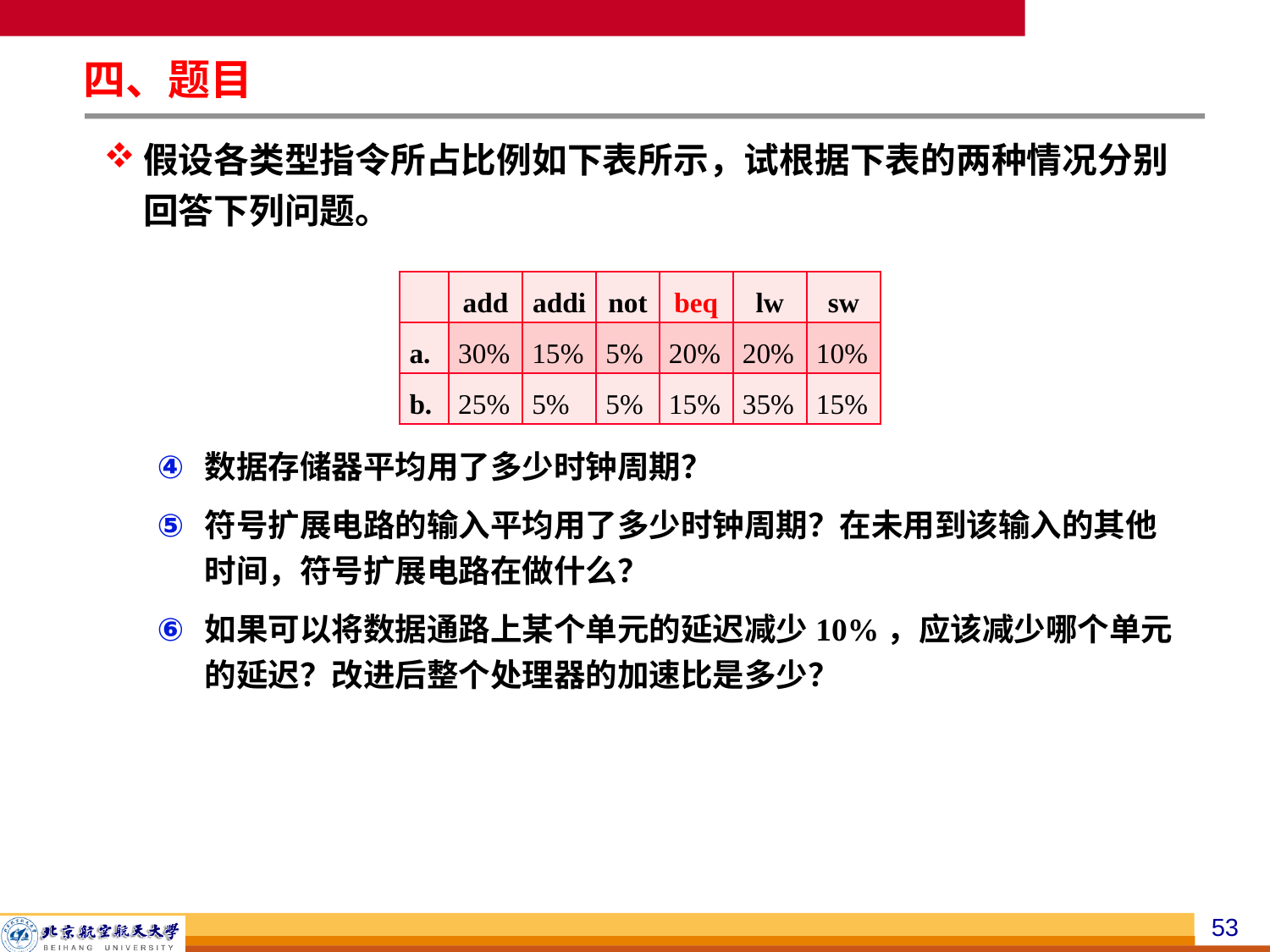

四、题目
假设各类型指令所占比例如下表所示，试根据下表的两种情况分别回答下列问题。

数据存储器平均用了多少时钟周期？
符号扩展电路的输入平均用了多少时钟周期？在未用到该输入的其他时间，符号扩展电路在做什么？
如果可以将数据通路上某个单元的延迟减少10%，应该减少哪个单元的延迟？改进后整个处理器的加速比是多少？
|  | add | addi | not | beq | lw | sw |
| --- | --- | --- | --- | --- | --- | --- |
| a. | 30% | 15% | 5% | 20% | 20% | 10% |
| b. | 25% | 5% | 5% | 15% | 35% | 15% |